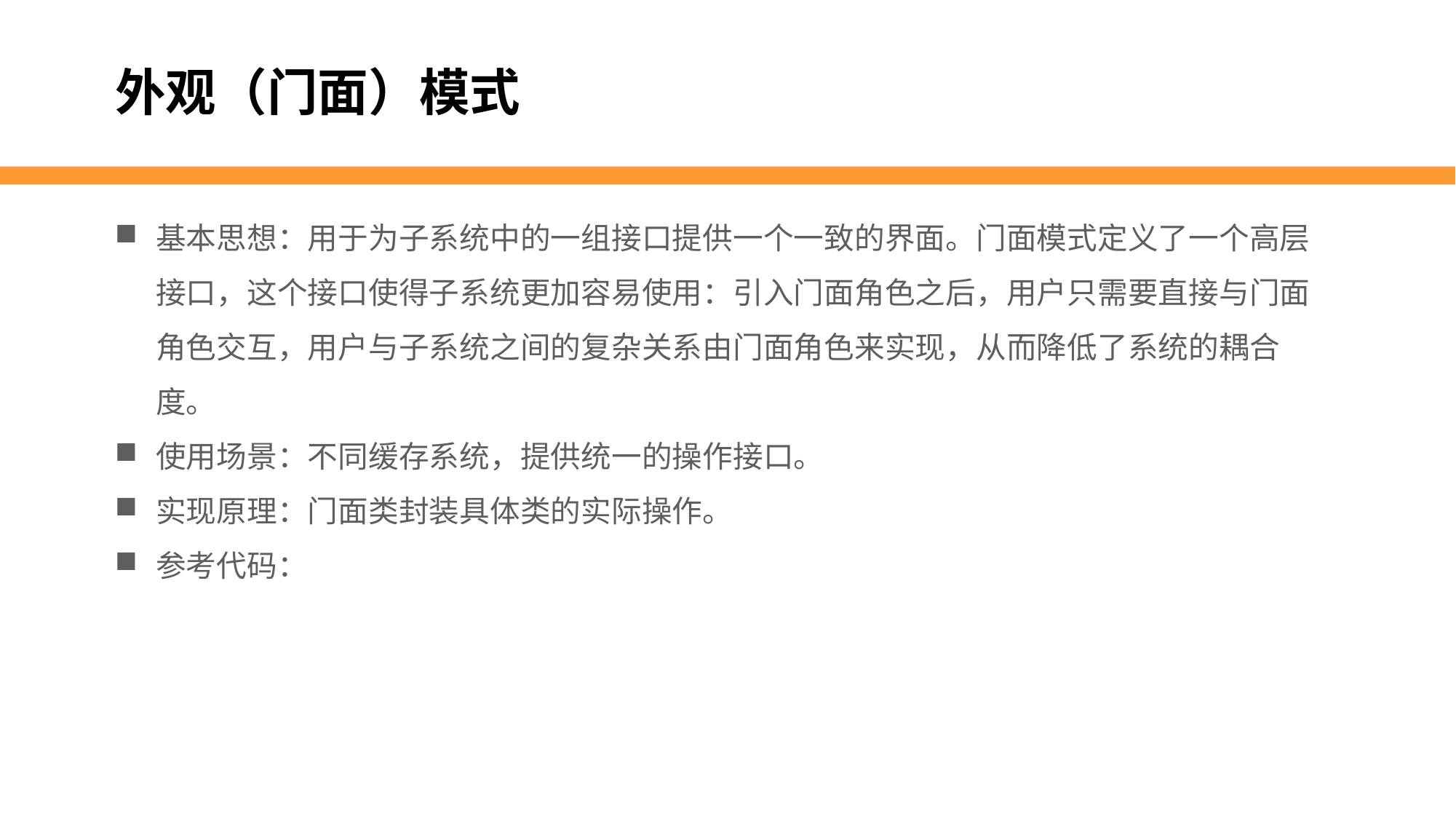

外观（门面）模式
基本思想：用于为子系统中的一组接口提供一个一致的界面。门面模式定义了一个高层接口，这个接口使得子系统更加容易使用：引入门面角色之后，用户只需要直接与门面角色交互，用户与子系统之间的复杂关系由门面角色来实现，从而降低了系统的耦合度。
使用场景：不同缓存系统，提供统一的操作接口。
实现原理：门面类封装具体类的实际操作。
参考代码：